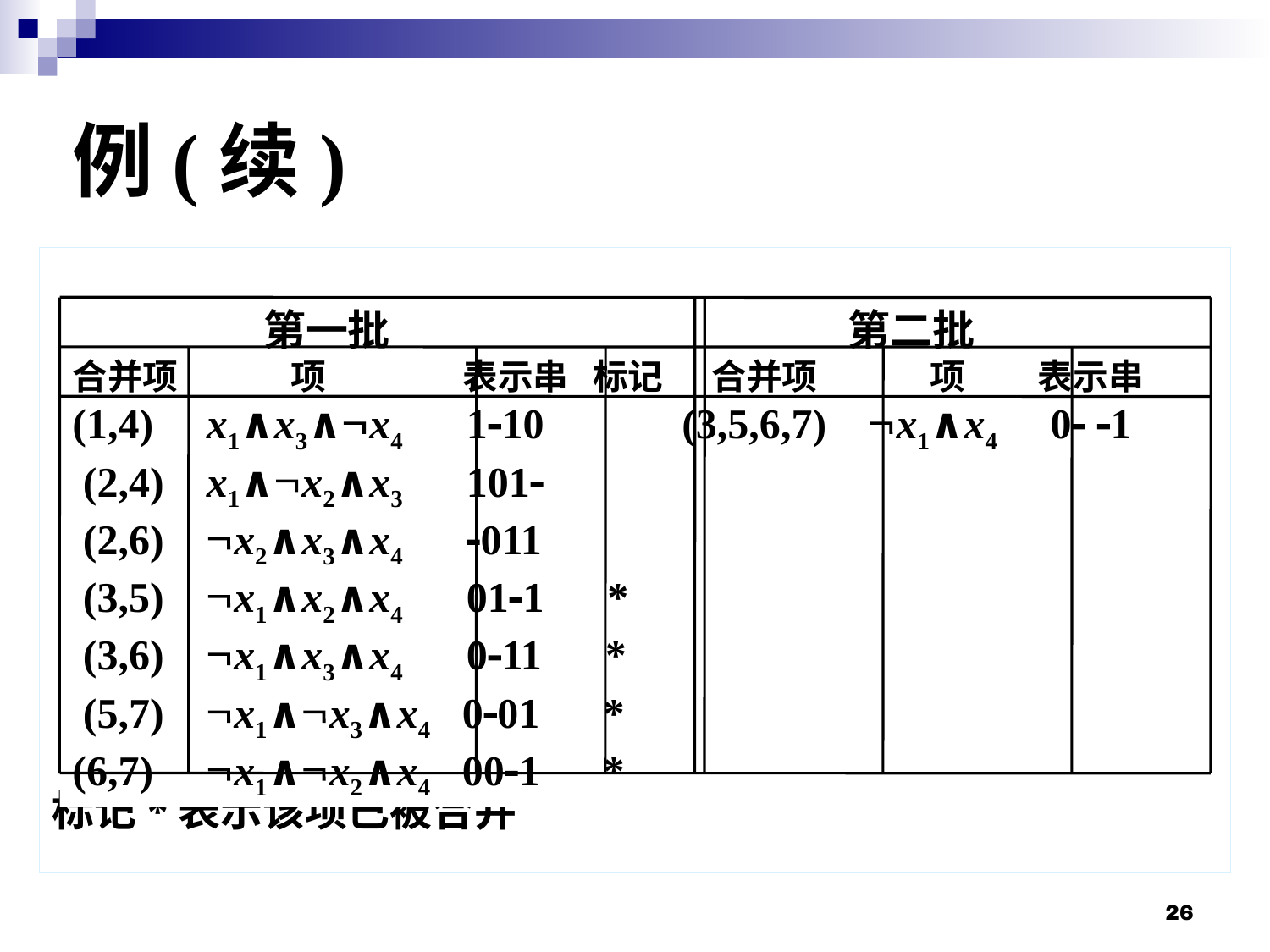

# 例(续)

标记*表示该项已被合并
                   第一批                                                第二批
合并项              项                 表示串   标记      合并项              项         表示串
(1,4)     x1∧x3∧¬x4      1−10             (3,5,6,7)    ¬x1∧x4     0− −1
 (2,4)    x1∧¬x2∧x3      101−
 (2,6)    ¬x2∧x3∧x4      −011
 (3,5)    ¬x1∧x2∧x4      01−1      *
 (3,6)    ¬x1∧x3∧x4      0−11      *
 (5,7)    ¬x1∧¬x3∧x4   0−01      *
(6,7)     ¬x1∧¬x2∧x4   00−1      *
26